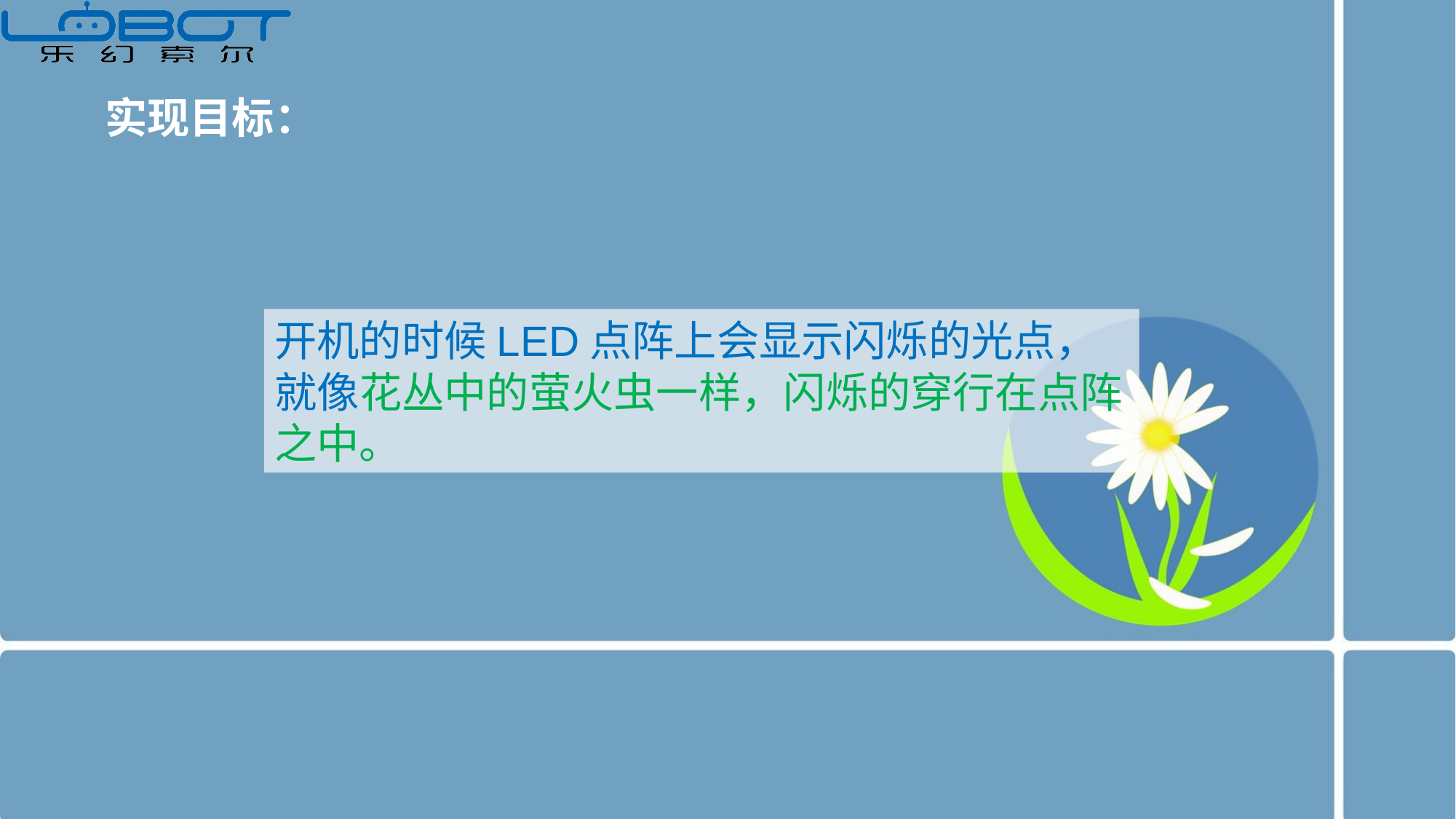

实现目标：
开机的时候LED点阵上会显示闪烁的光点，就像花丛中的萤火虫一样，闪烁的穿行在点阵之中。